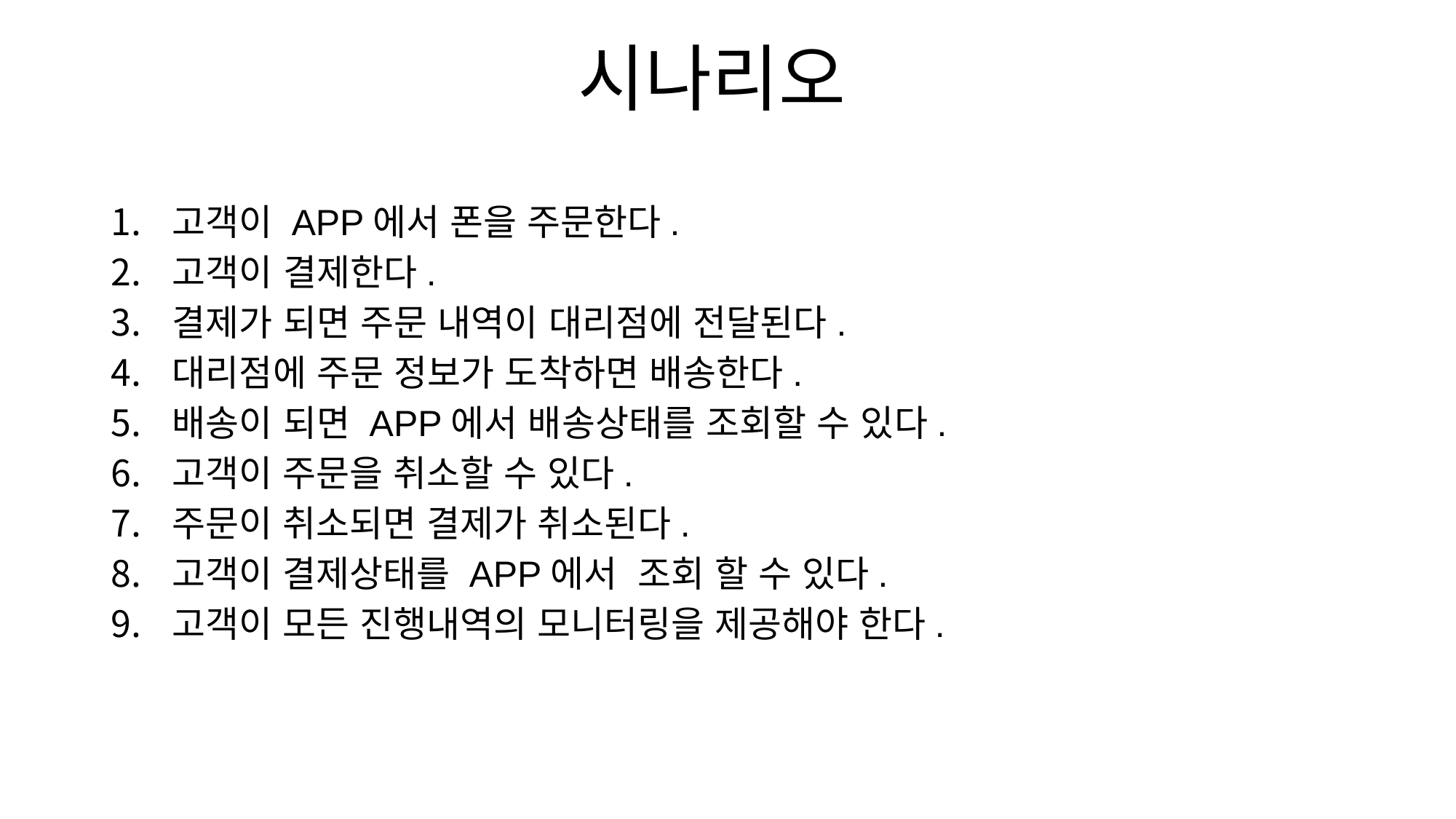

시나리오
고객이 APP에서 폰을 주문한다.
고객이 결제한다.
결제가 되면 주문 내역이 대리점에 전달된다.
대리점에 주문 정보가 도착하면 배송한다.
배송이 되면 APP에서 배송상태를 조회할 수 있다.
고객이 주문을 취소할 수 있다.
주문이 취소되면 결제가 취소된다.
고객이 결제상태를 APP에서  조회 할 수 있다.
고객이 모든 진행내역의 모니터링을 제공해야 한다.